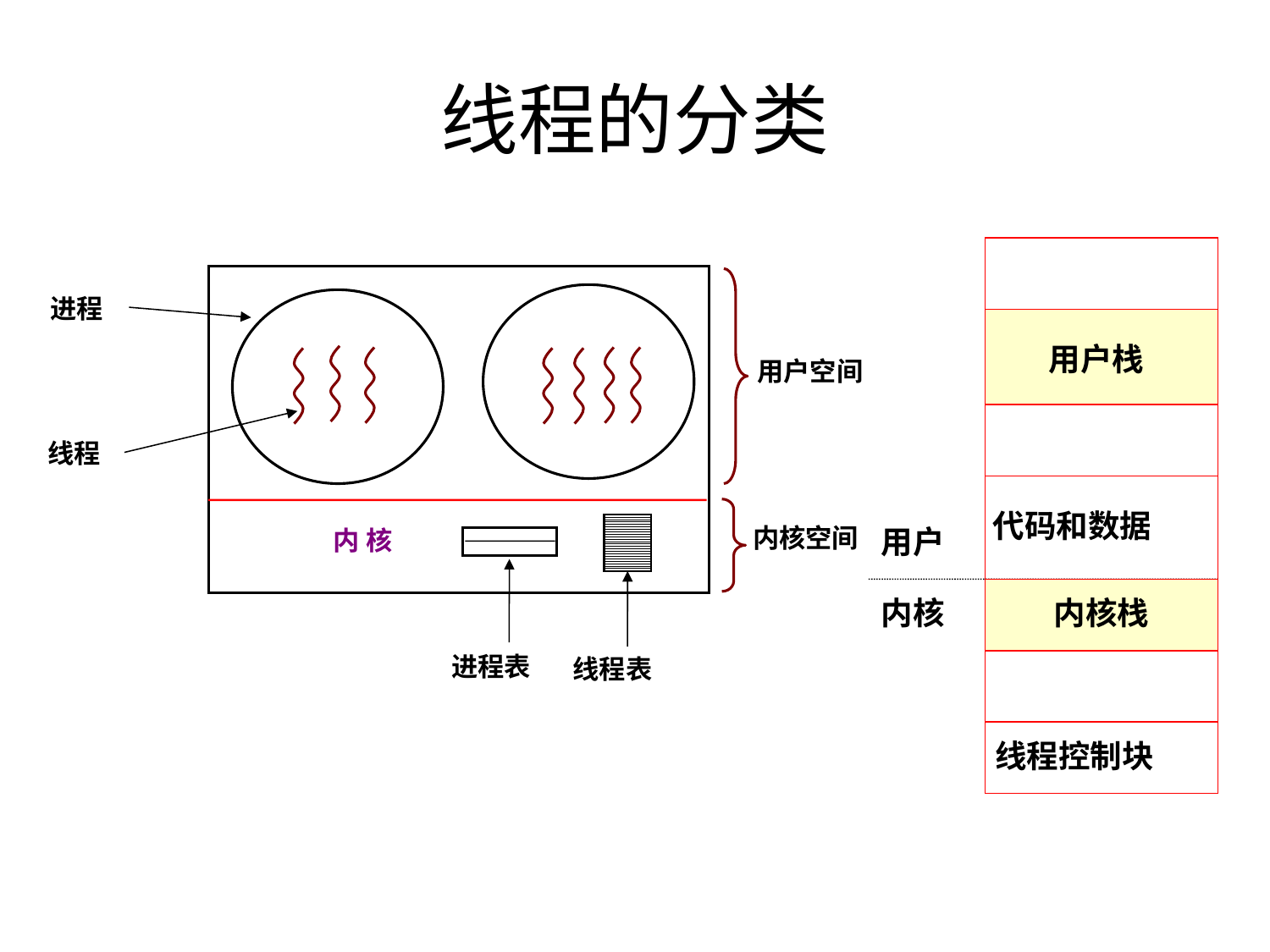

# 线程的分类

用户栈

代码和数据
用户

内核
内核栈

线程控制块

进程

用户空间

线程

内核空间
内 核

进程表
线程表